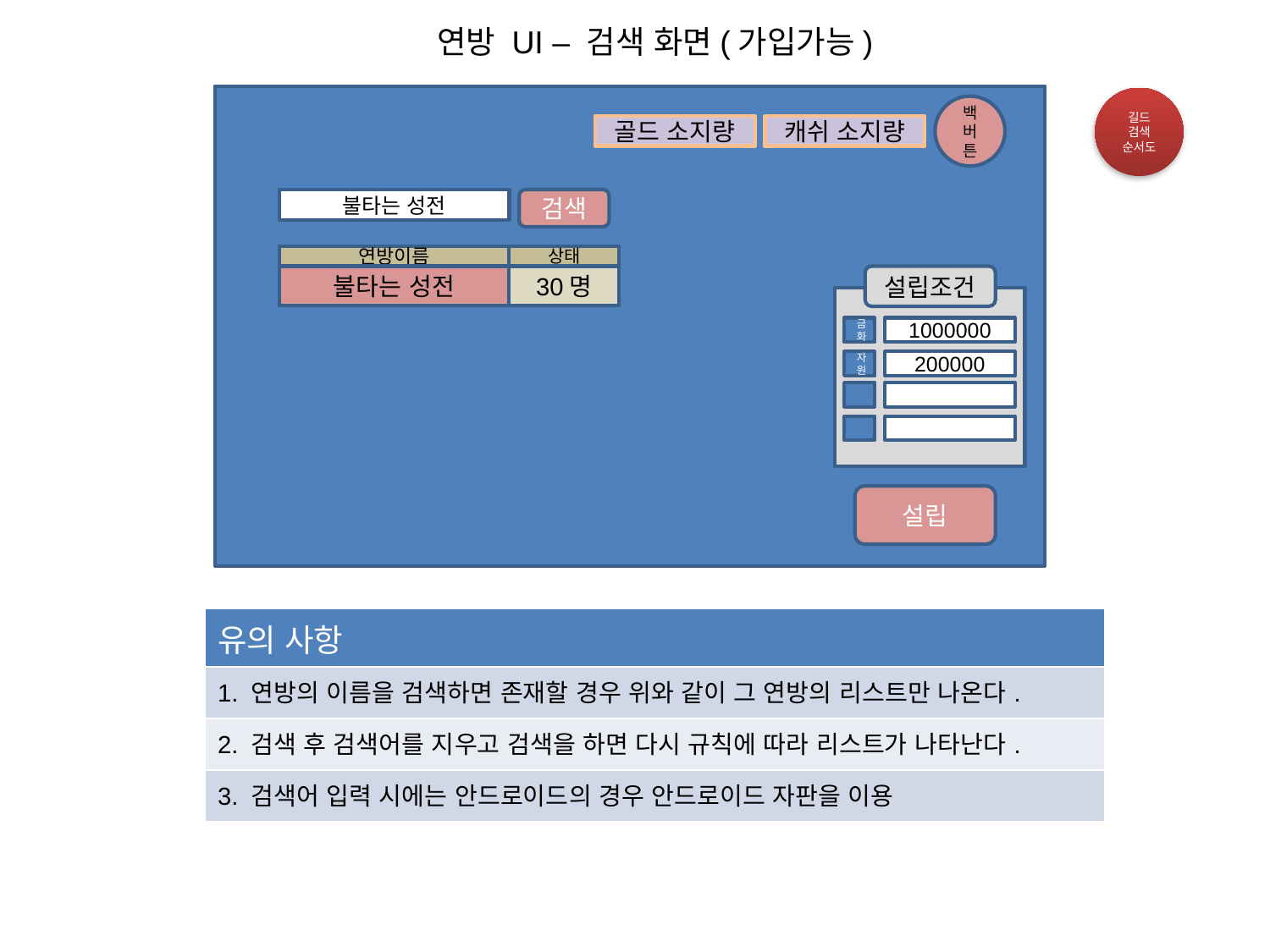

연방 UI – 검색 화면(가입가능)

백버튼
골드 소지량
캐쉬 소지량
불타는 성전
검색
연방이름
상태
불타는 성전
30명
설립
길드 검색
순서도
설립조건

금화
1000000
자원
200000

| 유의 사항 |
| --- |
| 1. 연방의 이름을 검색하면 존재할 경우 위와 같이 그 연방의 리스트만 나온다. |
| 2. 검색 후 검색어를 지우고 검색을 하면 다시 규칙에 따라 리스트가 나타난다. |
| 3. 검색어 입력 시에는 안드로이드의 경우 안드로이드 자판을 이용 |